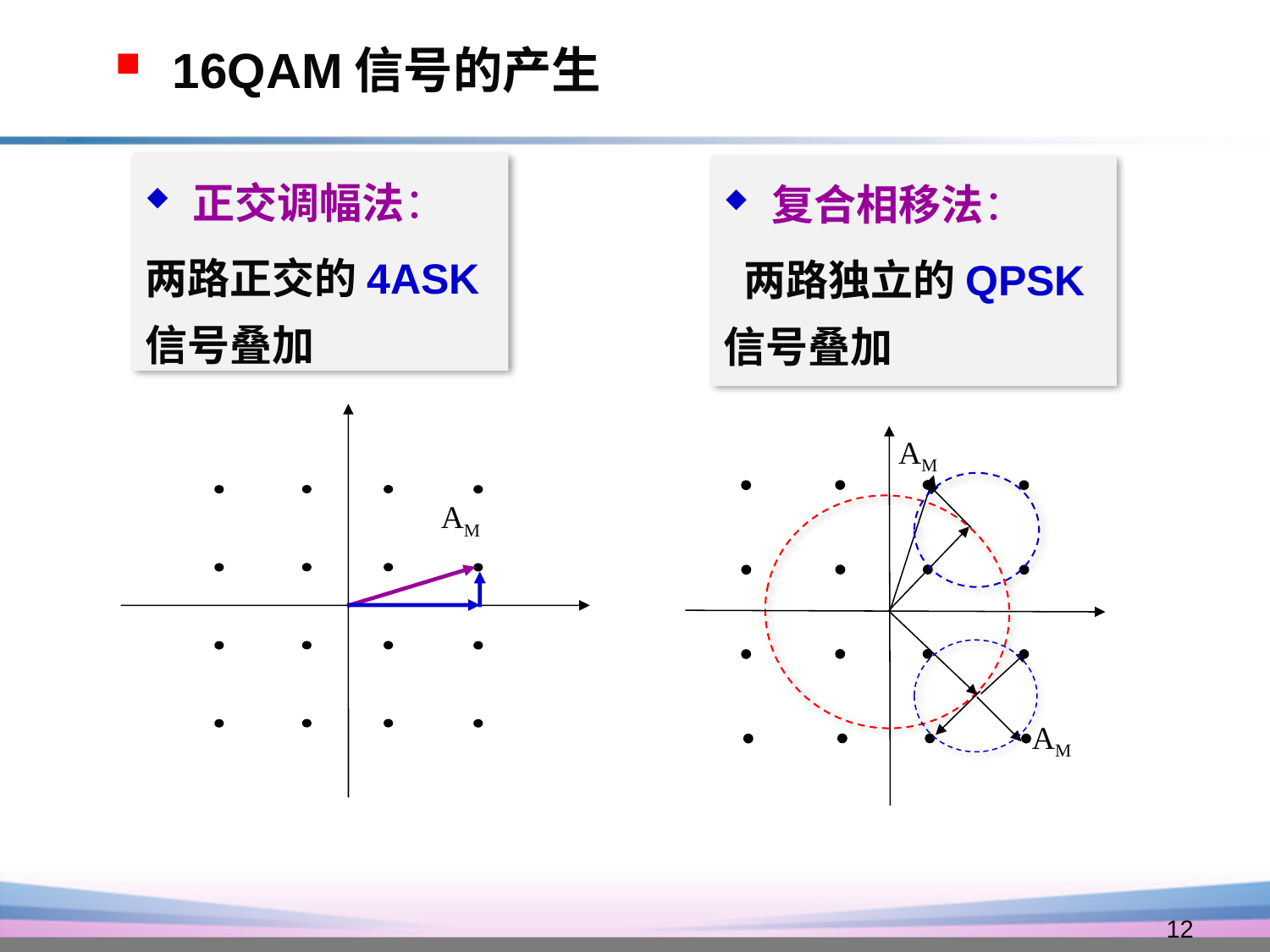

16QAM信号的产生
正交调幅法：
两路正交的4ASK信号叠加
复合相移法：
 两路独立的QPSK信号叠加

AM

AM

AM
12